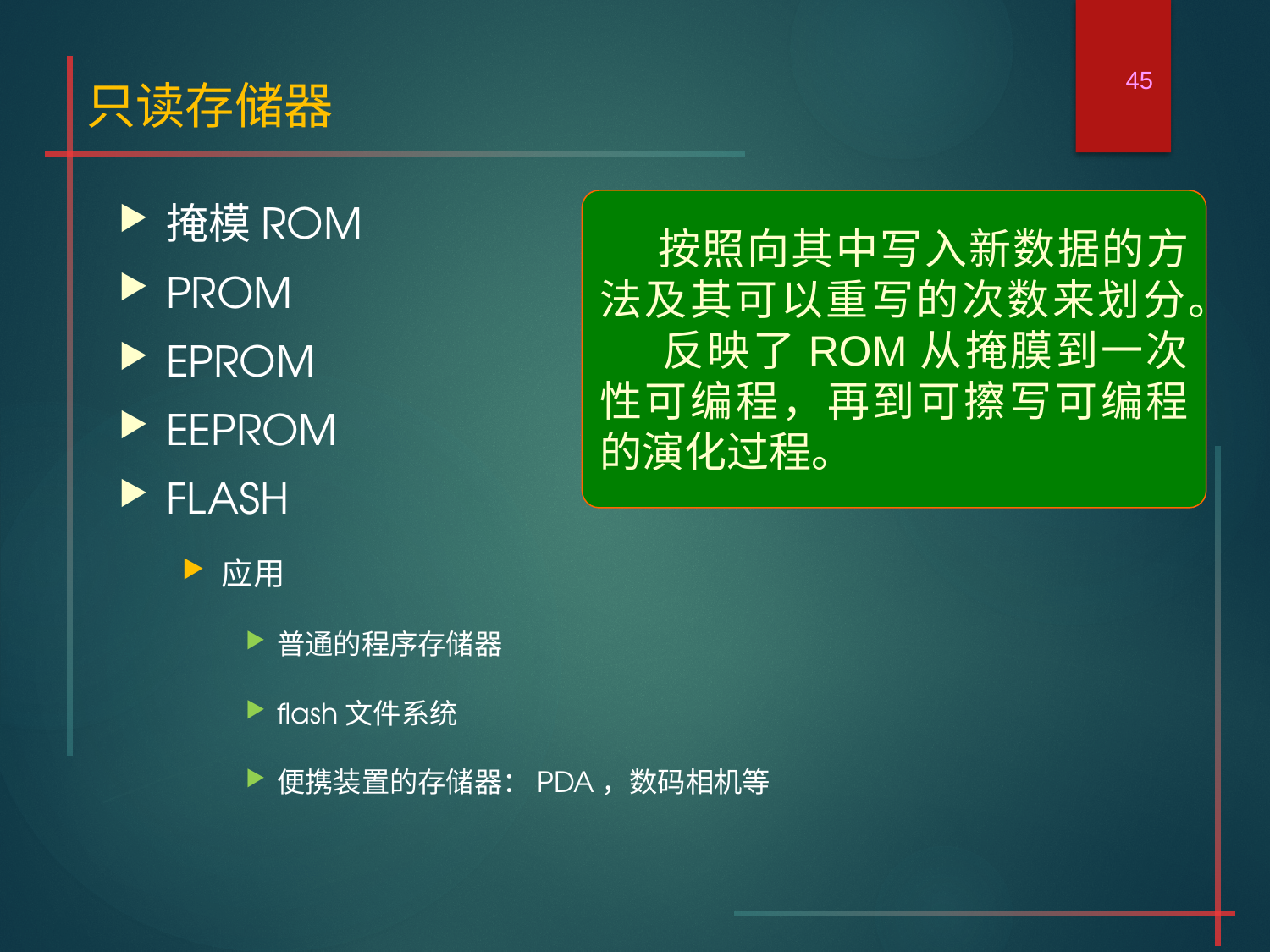

45
# 只读存储器
掩模ROM
PROM
EPROM
EEPROM
FLASH
应用
普通的程序存储器
flash文件系统
便携装置的存储器：PDA，数码相机等
    按照向其中写入新数据的方法及其可以重写的次数来划分。
    反映了ROM从掩膜到一次性可编程，再到可擦写可编程的演化过程。